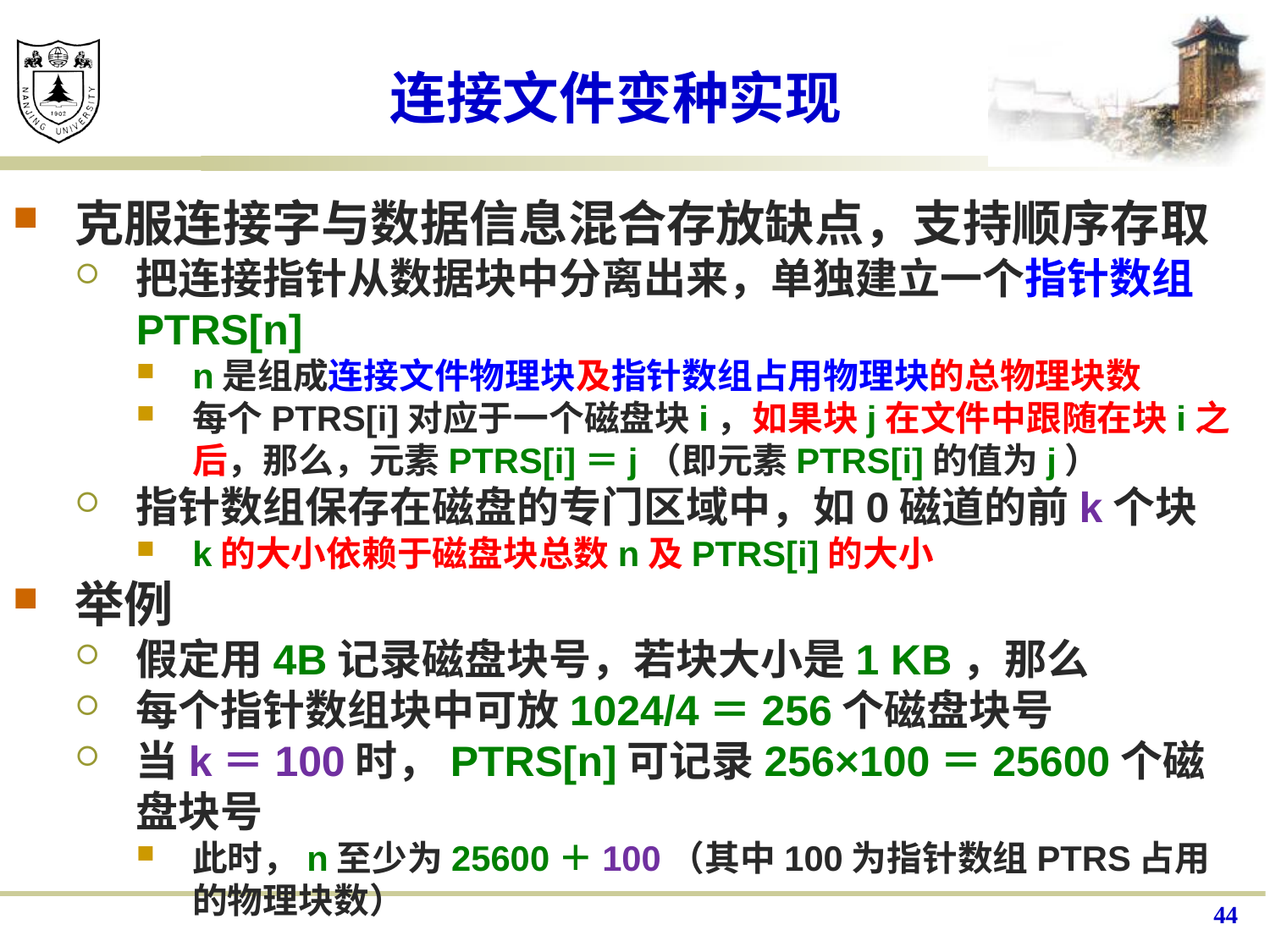

# 连接文件变种实现
克服连接字与数据信息混合存放缺点，支持顺序存取
把连接指针从数据块中分离出来，单独建立一个指针数组 PTRS[n]
n是组成连接文件物理块及指针数组占用物理块的总物理块数
每个PTRS[i]对应于一个磁盘块i，如果块j在文件中跟随在块i之后，那么，元素PTRS[i]＝j（即元素PTRS[i]的值为j）
指针数组保存在磁盘的专门区域中，如0磁道的前k个块
k的大小依赖于磁盘块总数n及PTRS[i]的大小
举例
假定用4B记录磁盘块号，若块大小是1 KB，那么
每个指针数组块中可放1024/4＝256个磁盘块号
当k＝100时，PTRS[n]可记录256×100＝25600个磁盘块号
此时，n至少为25600＋100（其中100为指针数组PTRS占用的物理块数）
44